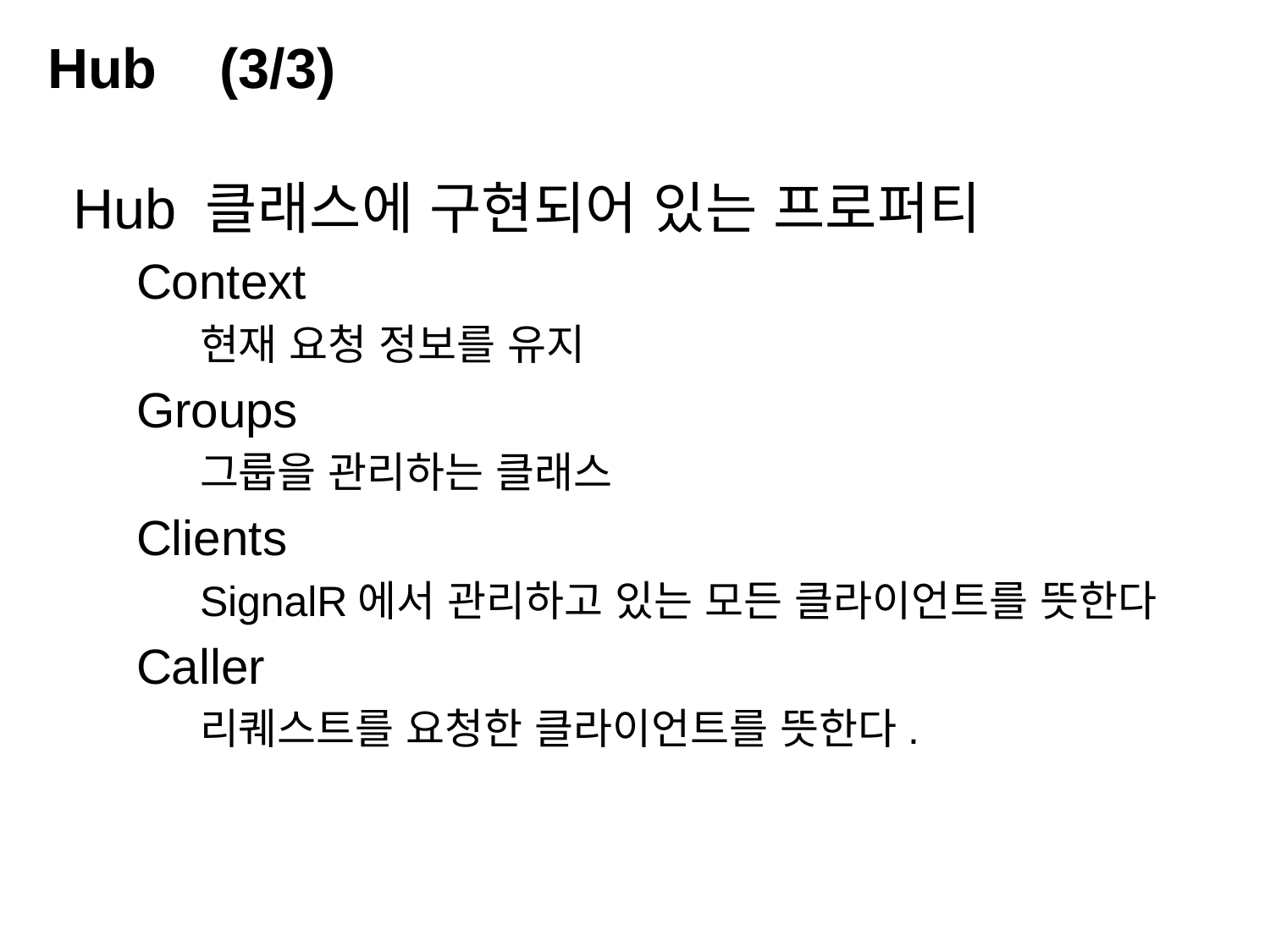

Hub    (3/3)
Hub 클래스에 구현되어 있는 프로퍼티
Context
현재 요청 정보를 유지
Groups
그룹을 관리하는 클래스
Clients
SignalR에서 관리하고 있는 모든 클라이언트를 뜻한다
Caller
리퀘스트를 요청한 클라이언트를 뜻한다.